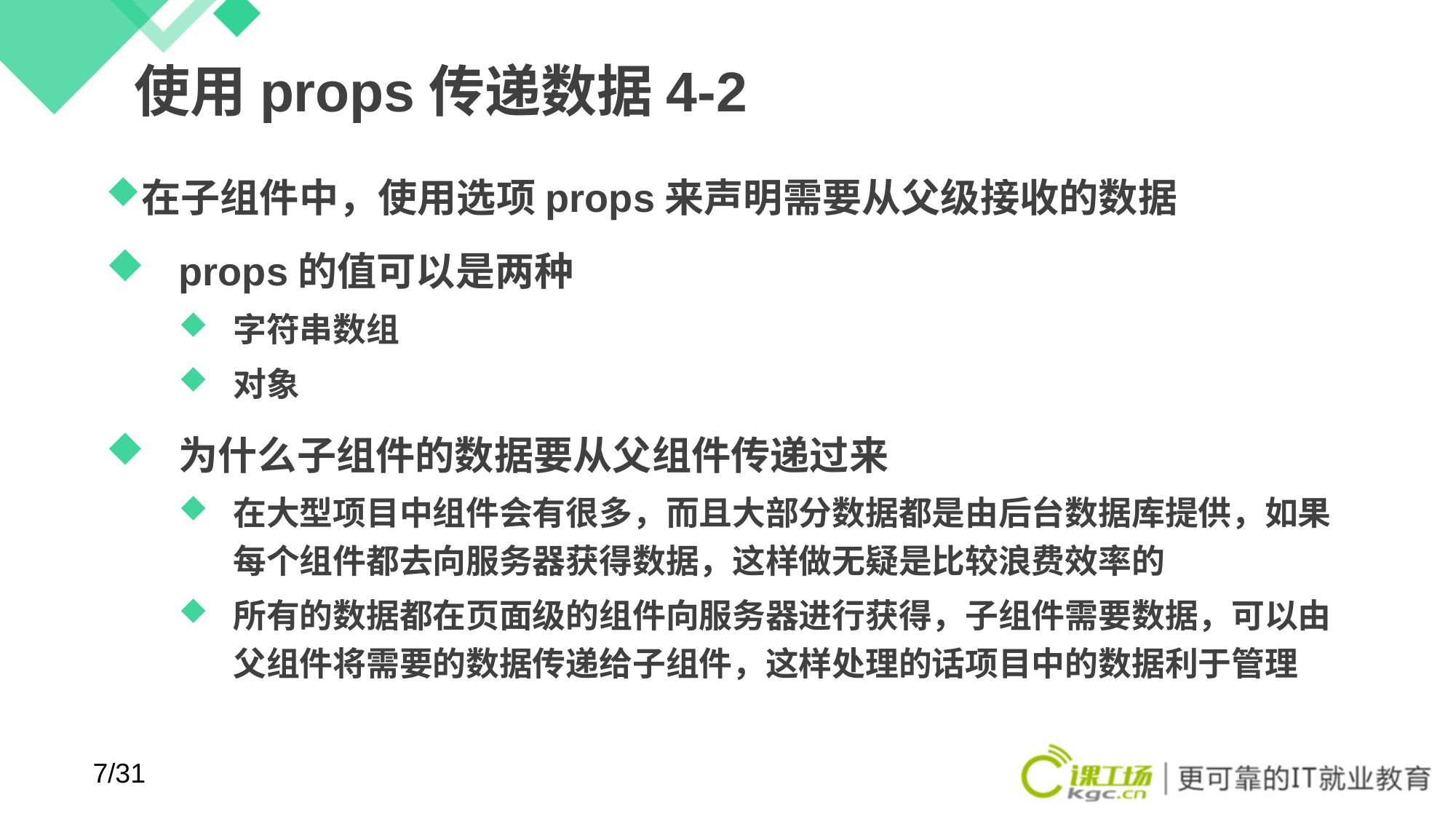

# 使用props传递数据4-2
在子组件中，使用选项props来声明需要从父级接收的数据
props的值可以是两种
字符串数组
对象
为什么子组件的数据要从父组件传递过来
在大型项目中组件会有很多，而且大部分数据都是由后台数据库提供，如果每个组件都去向服务器获得数据，这样做无疑是比较浪费效率的
所有的数据都在页面级的组件向服务器进行获得，子组件需要数据，可以由父组件将需要的数据传递给子组件，这样处理的话项目中的数据利于管理